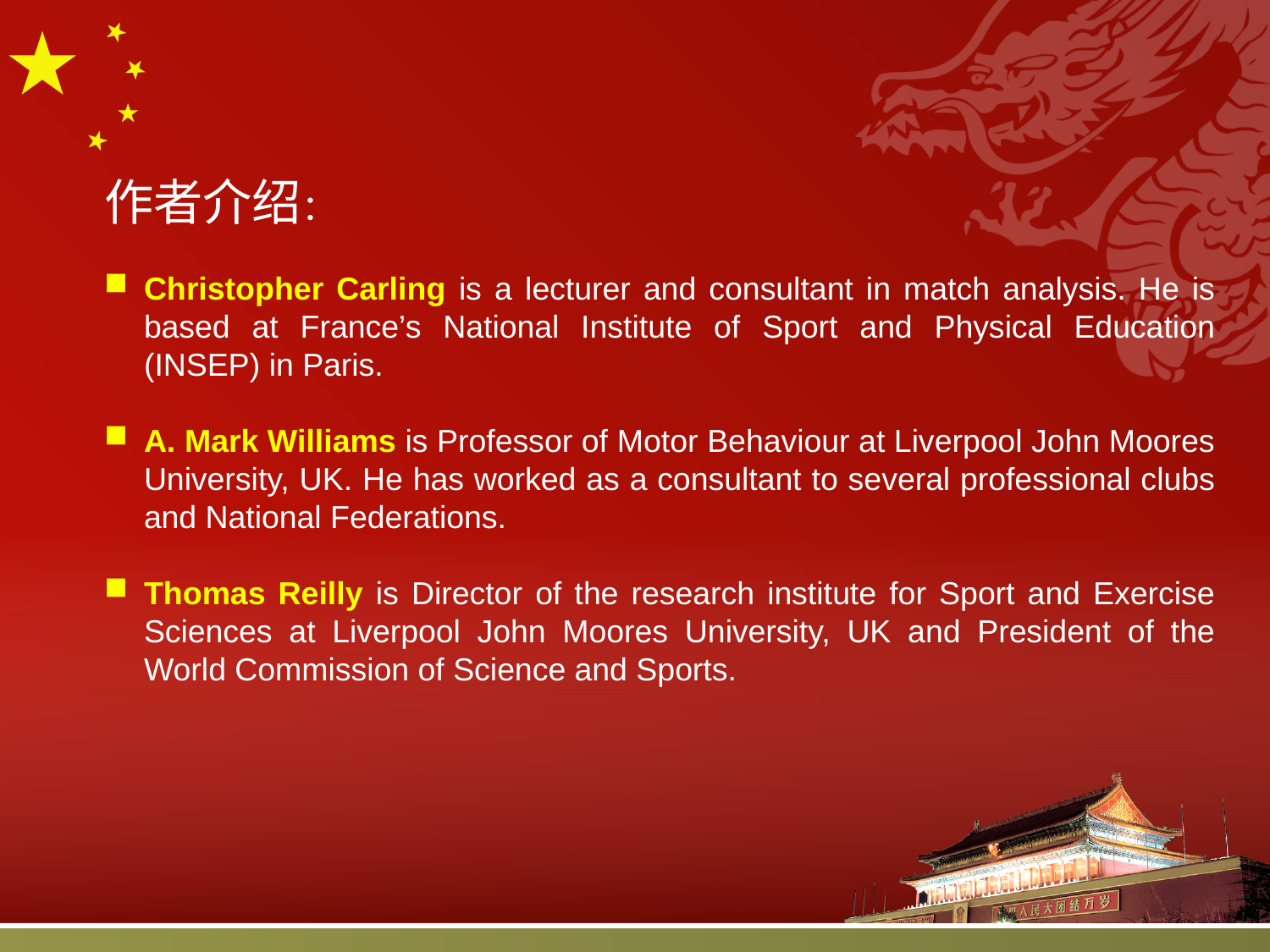

作者介绍：

Christopher Carling is a lecturer and consultant in match analysis. He is based at France’s National Institute of Sport and Physical Education (INSEP) in Paris.

A. Mark Williams is Professor of Motor Behaviour at Liverpool John Moores University, UK. He has worked as a consultant to several professional clubs and National Federations.

Thomas Reilly is Director of the research institute for Sport and Exercise Sciences at Liverpool John Moores University, UK and President of the World Commission of Science and Sports.